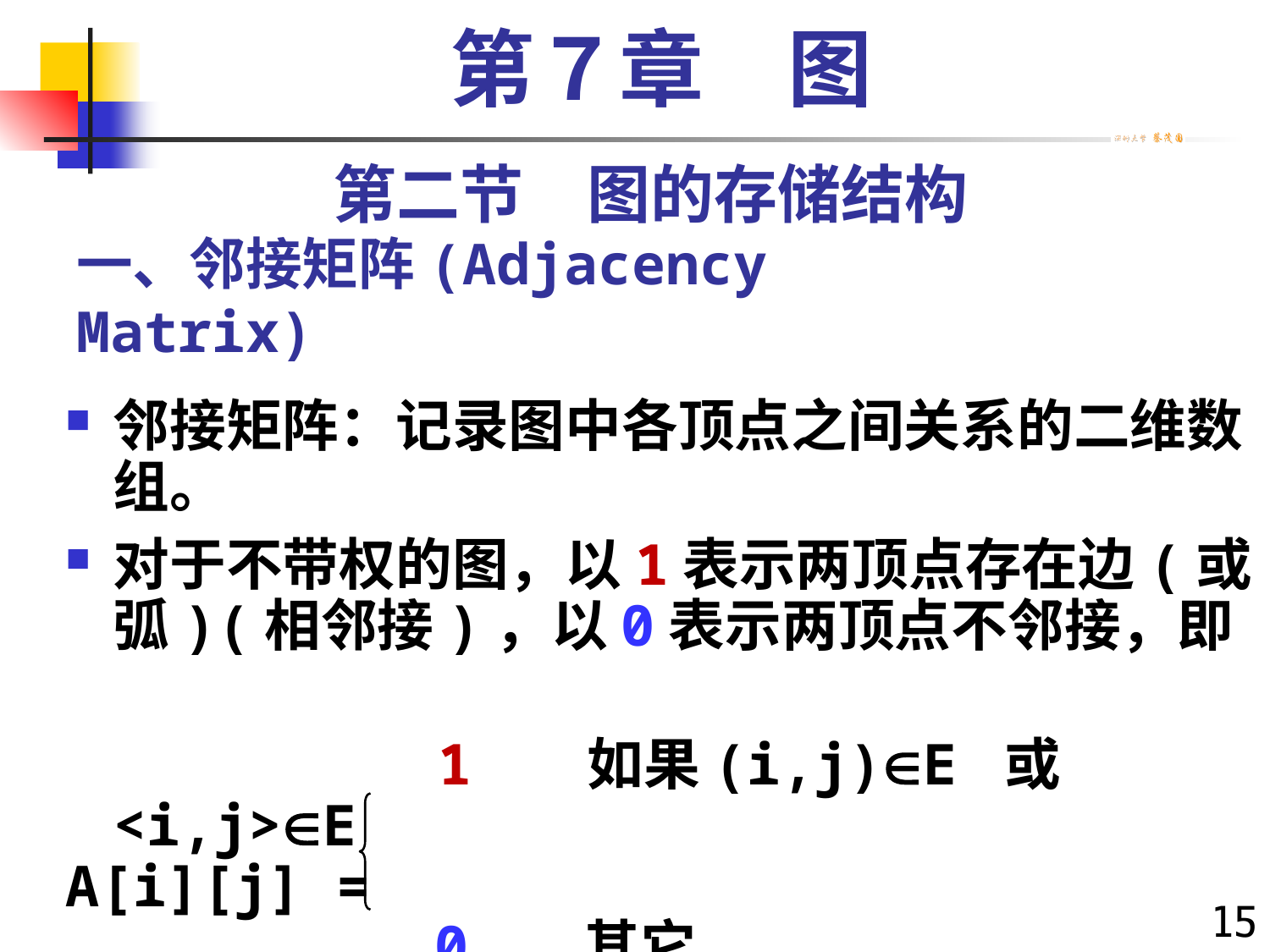

第７章　图
第二节　图的存储结构
# 一、邻接矩阵(Adjacency Matrix)
邻接矩阵：记录图中各顶点之间关系的二维数组。
对于不带权的图，以1表示两顶点存在边(或弧)(相邻接)，以0表示两顶点不邻接，即

           1   如果(i,j)∈E 或 <i,j>∈E
A[i][j] =
			  0   其它

15